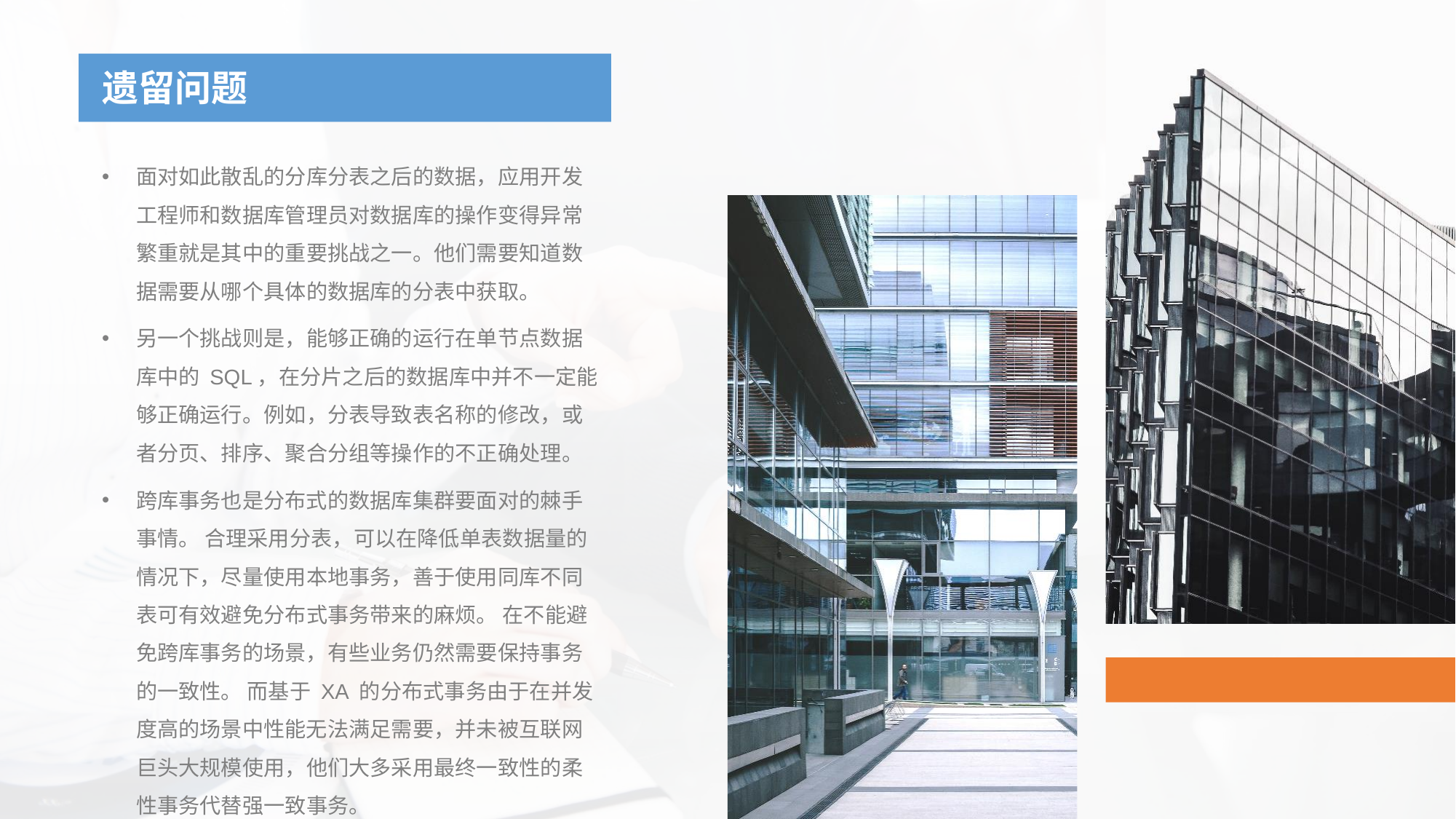

遗留问题
面对如此散乱的分库分表之后的数据，应用开发工程师和数据库管理员对数据库的操作变得异常繁重就是其中的重要挑战之一。他们需要知道数据需要从哪个具体的数据库的分表中获取。
另一个挑战则是，能够正确的运行在单节点数据库中的 SQL，在分片之后的数据库中并不一定能够正确运行。例如，分表导致表名称的修改，或者分页、排序、聚合分组等操作的不正确处理。
跨库事务也是分布式的数据库集群要面对的棘手事情。 合理采用分表，可以在降低单表数据量的情况下，尽量使用本地事务，善于使用同库不同表可有效避免分布式事务带来的麻烦。 在不能避免跨库事务的场景，有些业务仍然需要保持事务的一致性。 而基于 XA 的分布式事务由于在并发度高的场景中性能无法满足需要，并未被互联网巨头大规模使用，他们大多采用最终一致性的柔性事务代替强一致事务。